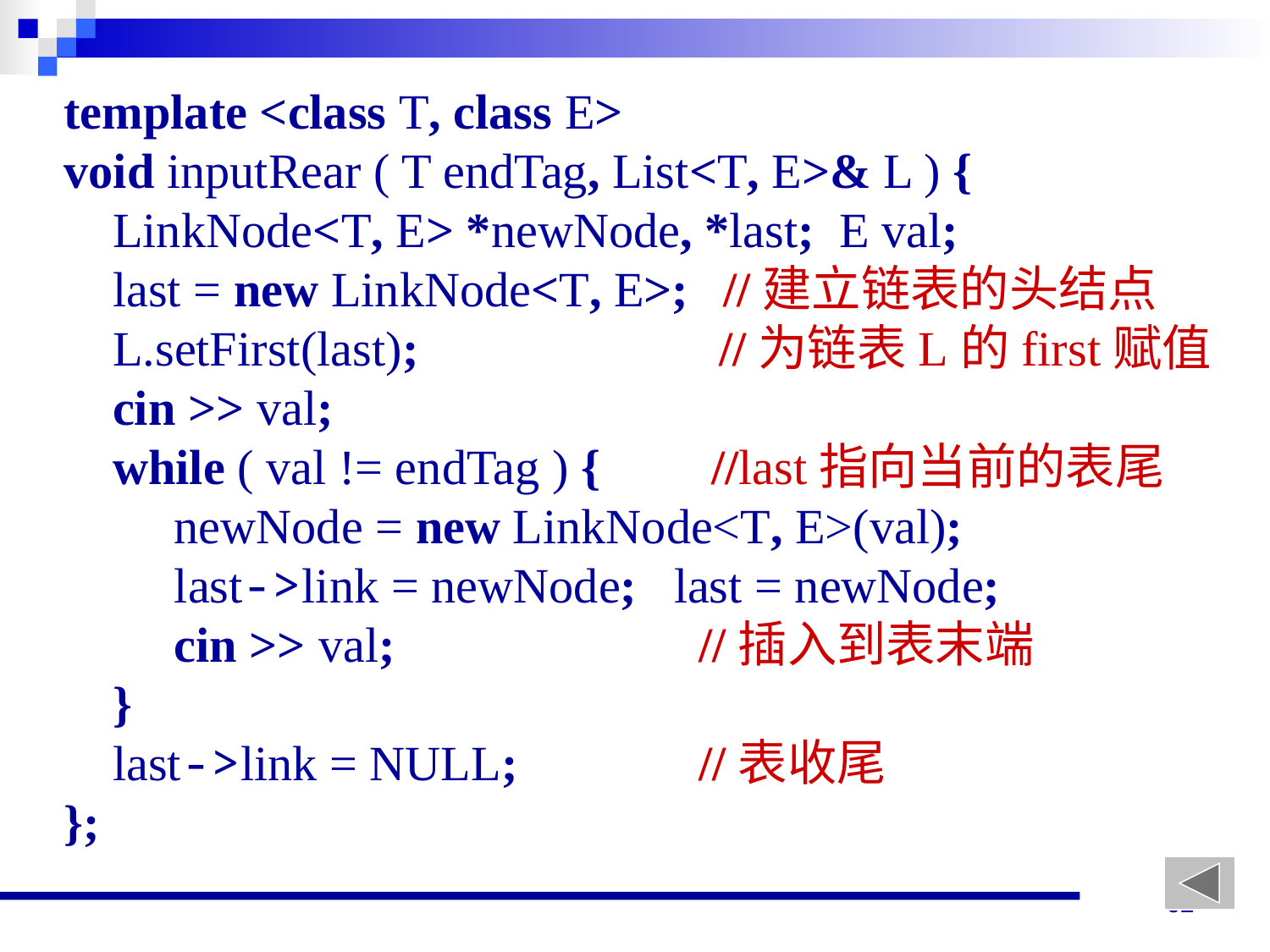

template <class T, class E>
void inputRear ( T endTag, List<T, E>& L ) {
    LinkNode<T, E> *newNode, *last;  E val;
    last = new LinkNode<T, E>;	  //建立链表的头结点
    L.setFirst(last);	  	            //为链表L的first赋值
    cin >> val;
    while ( val != endTag ) {   	 //last指向当前的表尾
         newNode = new LinkNode<T, E>(val);
         last->link = newNode;   last = newNode;
         cin >> val;			//插入到表末端
    }
    last->link = NULL;              	//表收尾
};

61